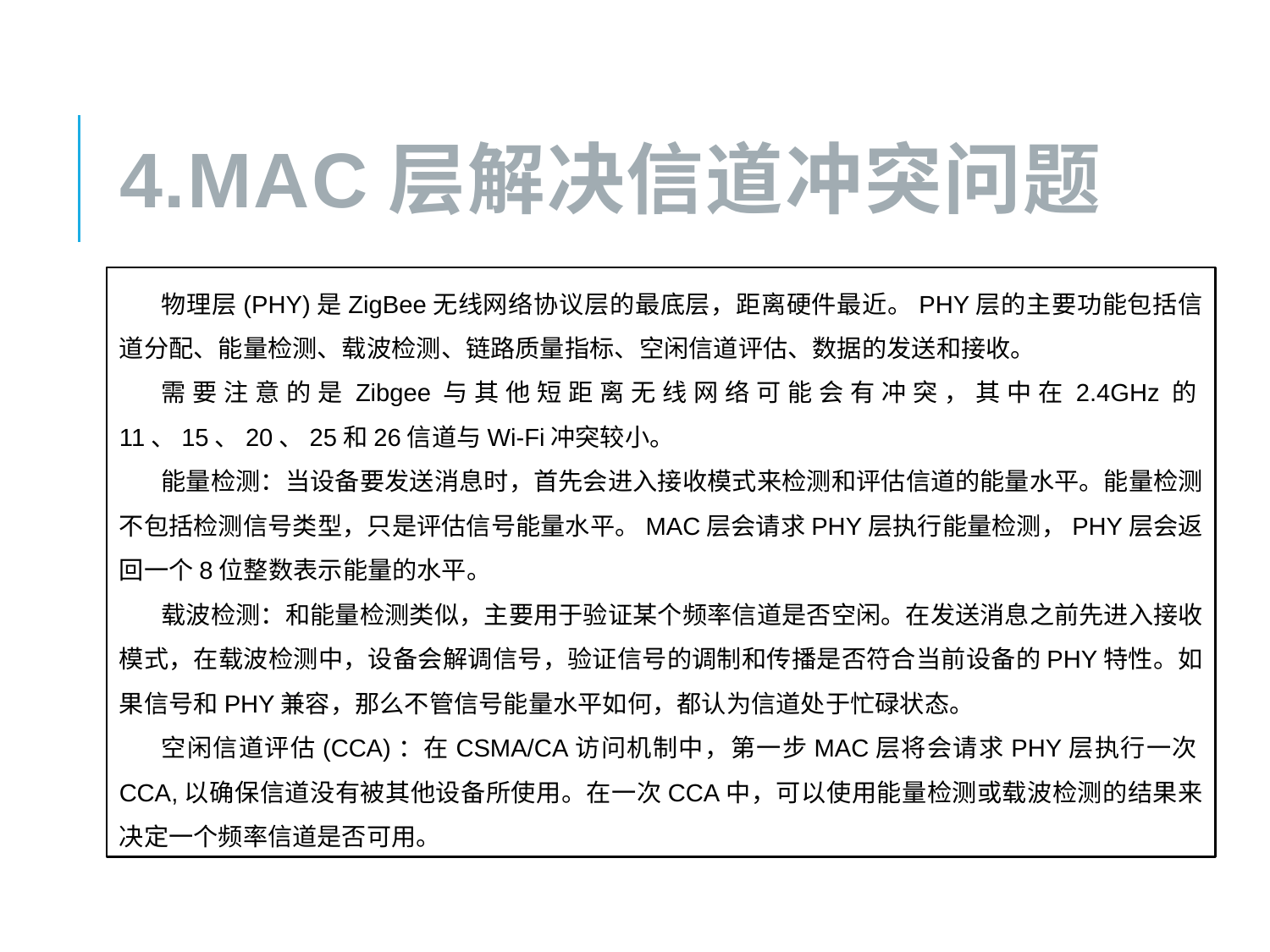

# 4.MAC层解决信道冲突问题

物理层(PHY)是ZigBee无线网络协议层的最底层，距离硬件最近。PHY层的主要功能包括信道分配、能量检测、载波检测、链路质量指标、空闲信道评估、数据的发送和接收。
需要注意的是Zibgee与其他短距离无线网络可能会有冲突，其中在2.4GHz的11、15、20、25和26信道与Wi-Fi冲突较小。
能量检测：当设备要发送消息时，首先会进入接收模式来检测和评估信道的能量水平。能量检测不包括检测信号类型，只是评估信号能量水平。MAC层会请求PHY层执行能量检测，PHY层会返回一个8位整数表示能量的水平。
载波检测：和能量检测类似，主要用于验证某个频率信道是否空闲。在发送消息之前先进入接收模式，在载波检测中，设备会解调信号，验证信号的调制和传播是否符合当前设备的PHY特性。如果信号和PHY兼容，那么不管信号能量水平如何，都认为信道处于忙碌状态。
空闲信道评估(CCA)：在CSMA/CA访问机制中，第一步MAC层将会请求PHY层执行一次CCA,以确保信道没有被其他设备所使用。在一次CCA中，可以使用能量检测或载波检测的结果来决定一个频率信道是否可用。